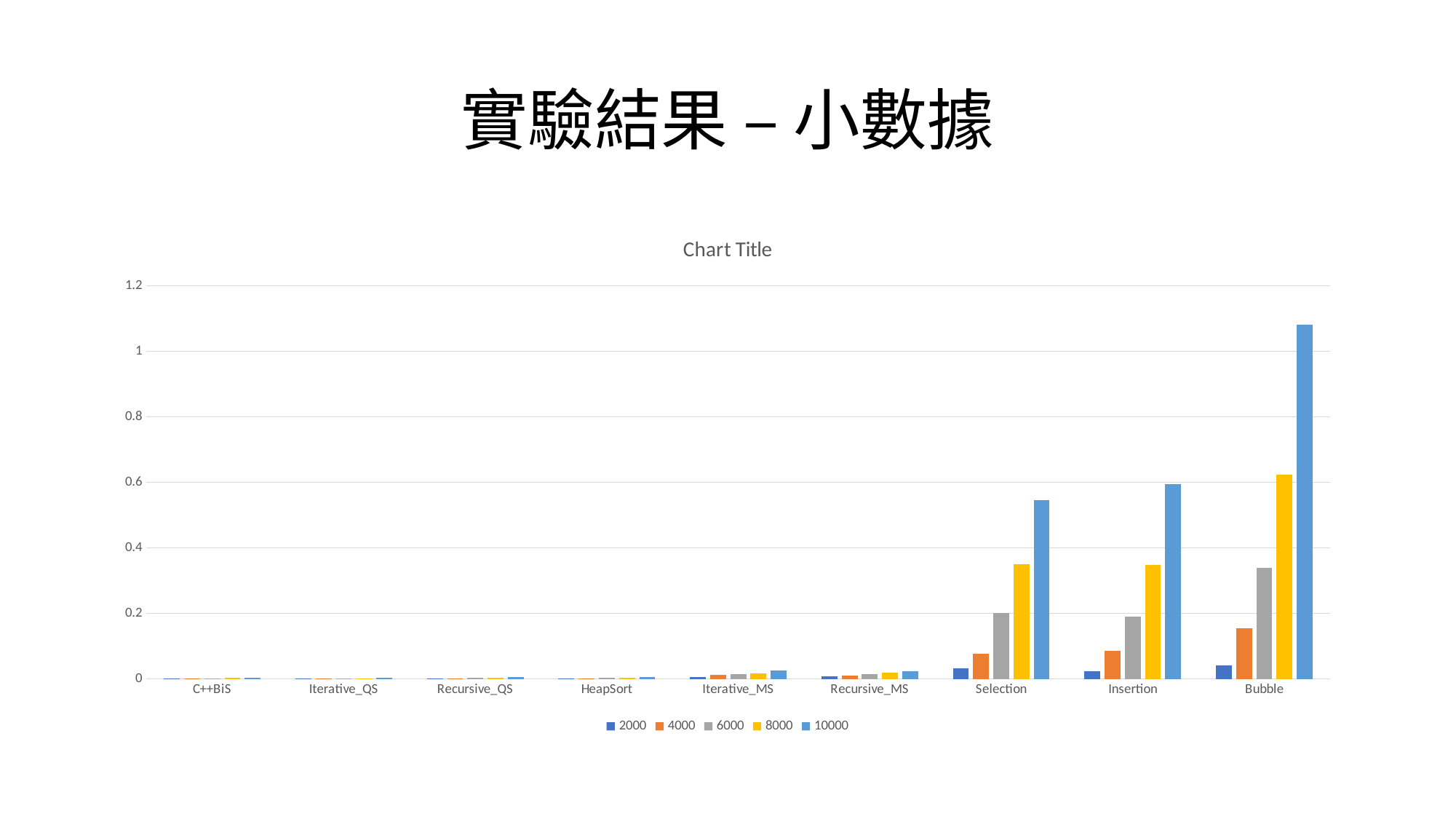

# 實驗結果 – 小數據

### Chart:

| Category | 2000 | 4000 | 6000 | 8000 | 10000 |
|---|---|---|---|---|---|
| C++BiS | 0.001 | 0.001 | 0.002 | 0.003 | 0.003 |
| Iterative_QS | 0.001 | 0.001 | 0.002 | 0.002 | 0.004 |
| Recursive_QS | 0.001 | 0.002 | 0.003 | 0.004 | 0.006 |
| HeapSort | 0.001 | 0.002 | 0.003 | 0.004 | 0.006 |
| Iterative_MS | 0.006 | 0.012 | 0.015 | 0.017 | 0.025 |
| Recursive_MS | 0.008 | 0.01 | 0.014 | 0.019 | 0.024 |
| Selection | 0.032 | 0.076 | 0.201 | 0.351 | 0.546 |
| Insertion | 0.024 | 0.086 | 0.19 | 0.348 | 0.594 |
| Bubble | 0.042 | 0.154 | 0.339 | 0.623 | 1.082 |